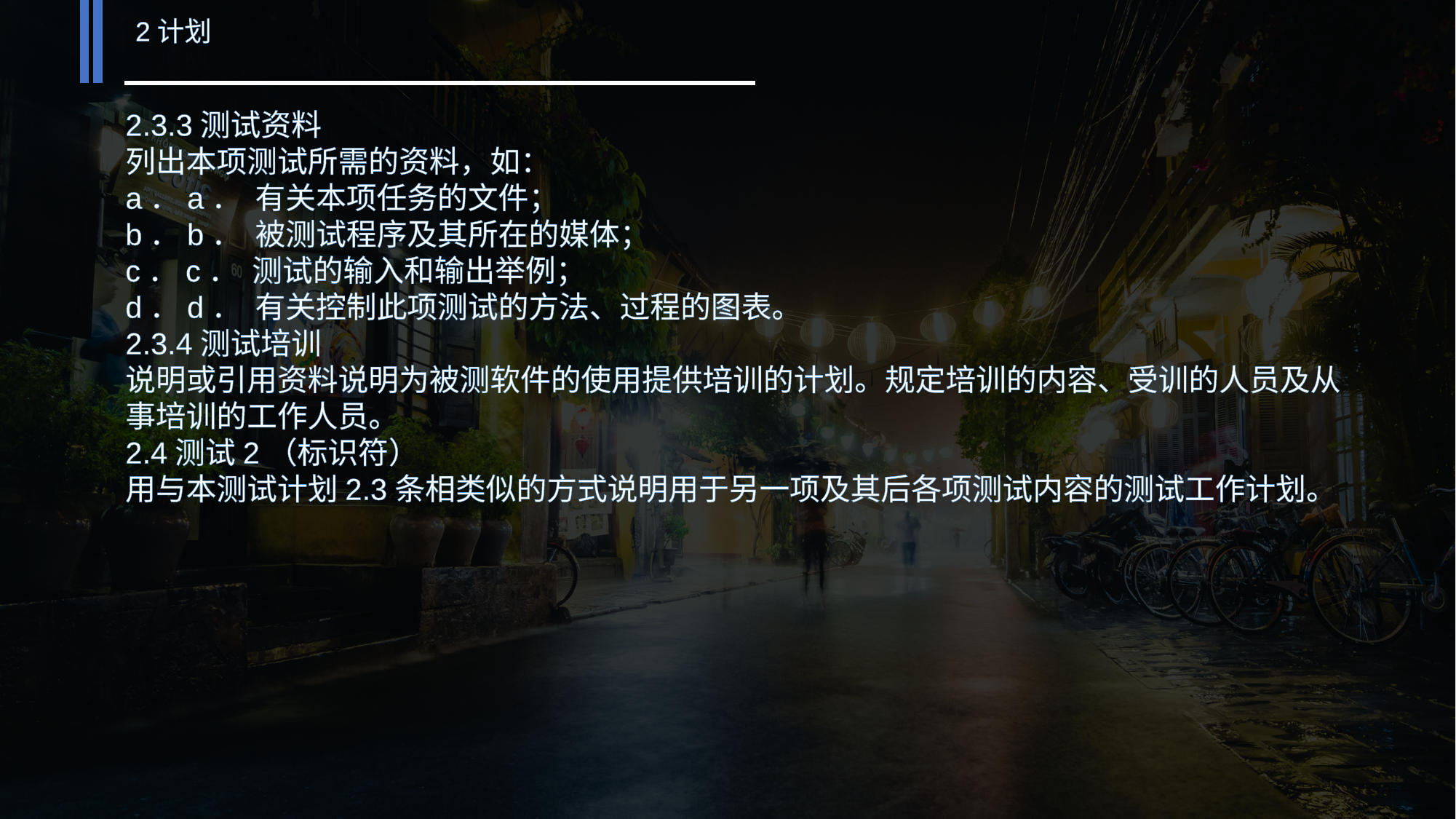

2计划
2.3.3测试资料
列出本项测试所需的资料，如：
a．a．  有关本项任务的文件；
b．b．  被测试程序及其所在的媒体；
c．c．  测试的输入和输出举例；
d．d．  有关控制此项测试的方法、过程的图表。
2.3.4测试培训
说明或引用资料说明为被测软件的使用提供培训的计划。规定培训的内容、受训的人员及从事培训的工作人员。
2.4测试2（标识符）
用与本测试计划2.3条相类似的方式说明用于另一项及其后各项测试内容的测试工作计划。